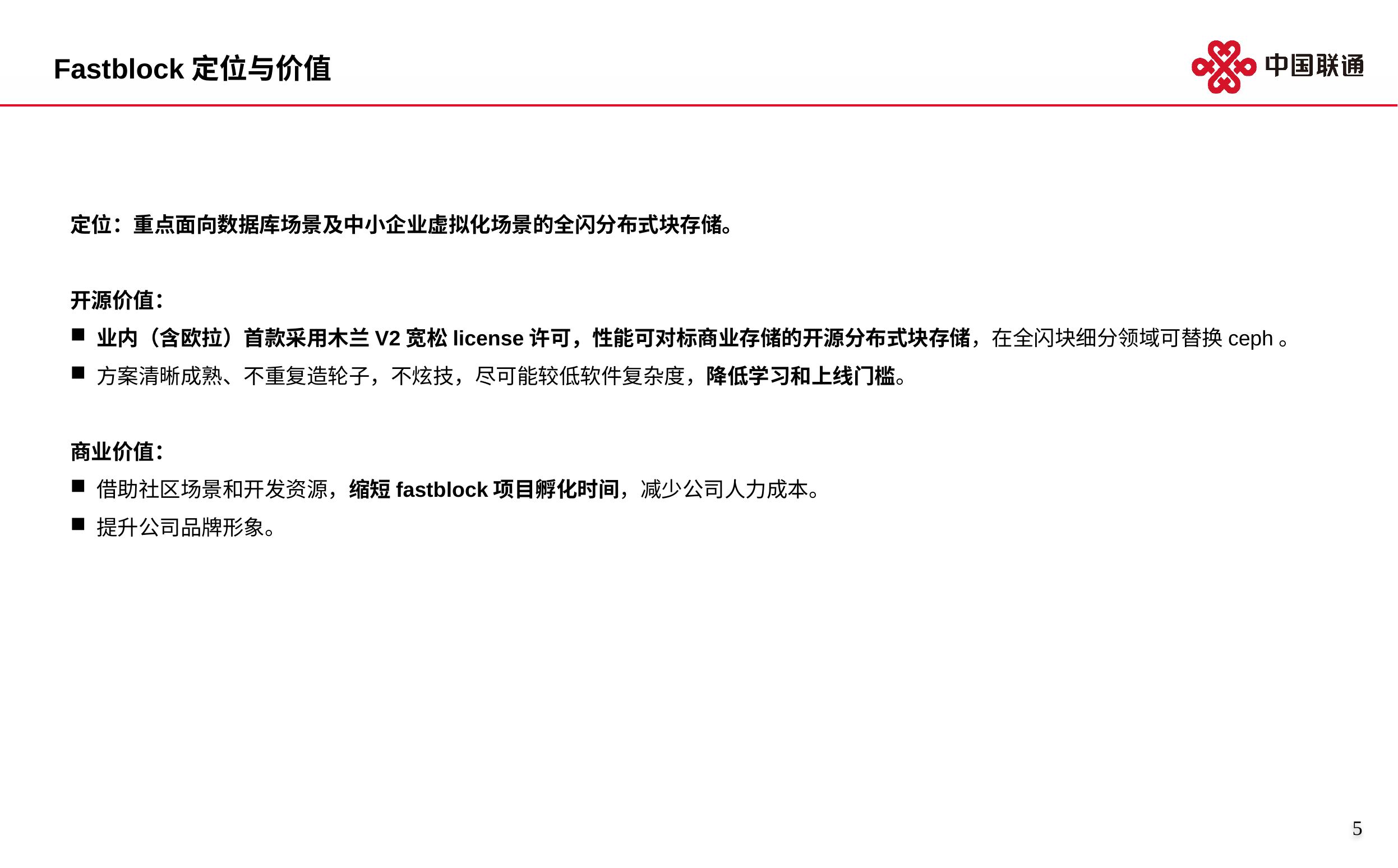

Fastblock定位与价值
定位：重点面向数据库场景及中小企业虚拟化场景的全闪分布式块存储。

开源价值：
业内（含欧拉）首款采用木兰V2宽松license许可，性能可对标商业存储的开源分布式块存储，在全闪块细分领域可替换ceph。
方案清晰成熟、不重复造轮子，不炫技，尽可能较低软件复杂度，降低学习和上线门槛。

商业价值：
借助社区场景和开发资源，缩短fastblock项目孵化时间，减少公司人力成本。
提升公司品牌形象。